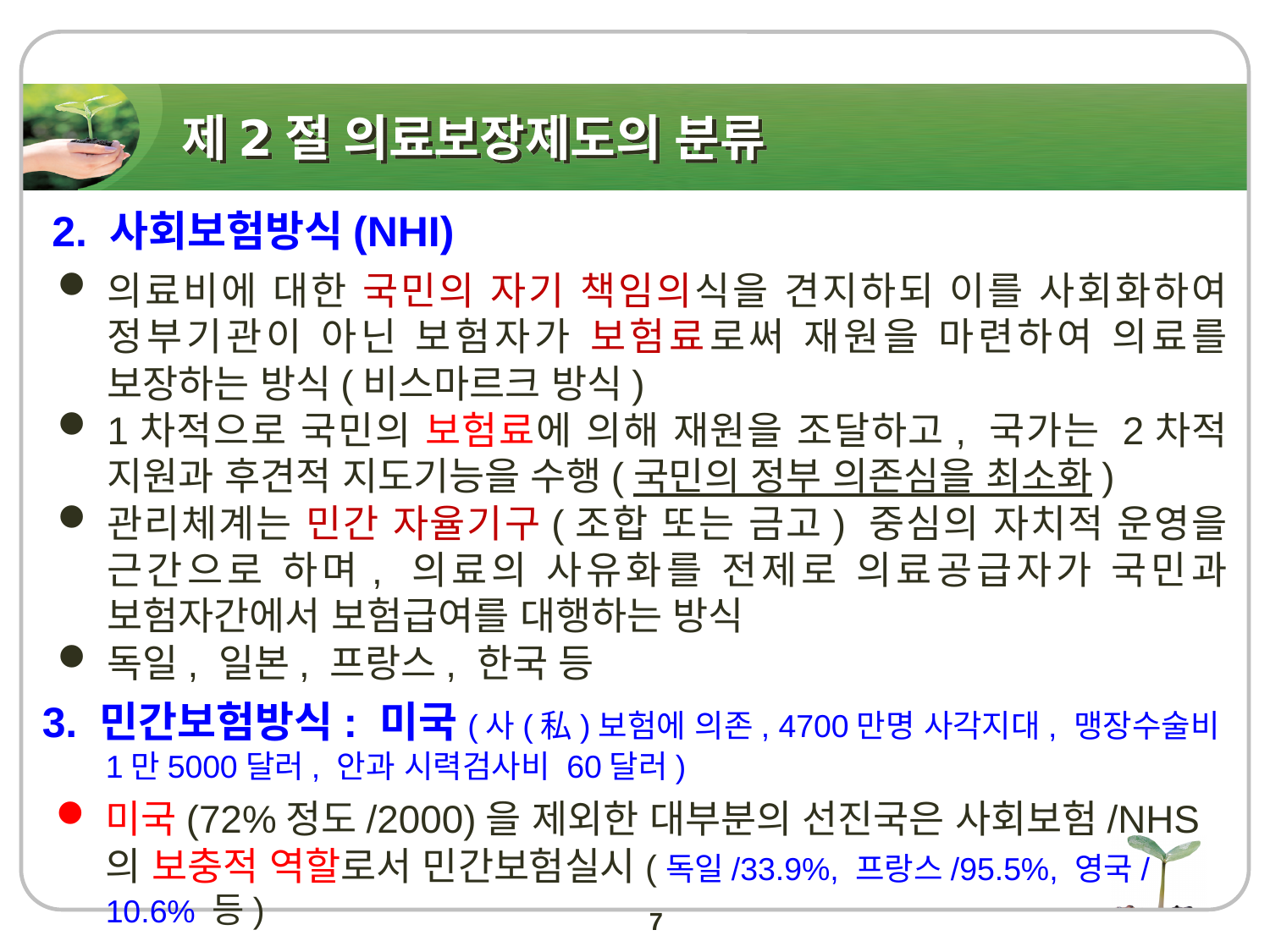

# 제2절 의료보장제도의 분류
 2. 사회보험방식(NHI)
의료비에 대한 국민의 자기 책임의식을 견지하되 이를 사회화하여 정부기관이 아닌 보험자가 보험료로써 재원을 마련하여 의료를 보장하는 방식(비스마르크 방식)
1차적으로 국민의 보험료에 의해 재원을 조달하고, 국가는 2차적 지원과 후견적 지도기능을 수행(국민의 정부 의존심을 최소화)
관리체계는 민간 자율기구(조합 또는 금고) 중심의 자치적 운영을 근간으로 하며, 의료의 사유화를 전제로 의료공급자가 국민과 보험자간에서 보험급여를 대행하는 방식
독일, 일본, 프랑스, 한국 등
3. 민간보험방식: 미국(사(私)보험에 의존, 4700만명 사각지대, 맹장수술비 1만5000달러, 안과 시력검사비 60달러)
미국(72%정도/2000)을 제외한 대부분의 선진국은 사회보험/NHS의 보충적 역할로서 민간보험실시(독일/33.9%, 프랑스/95.5%, 영국/10.6% 등)
7